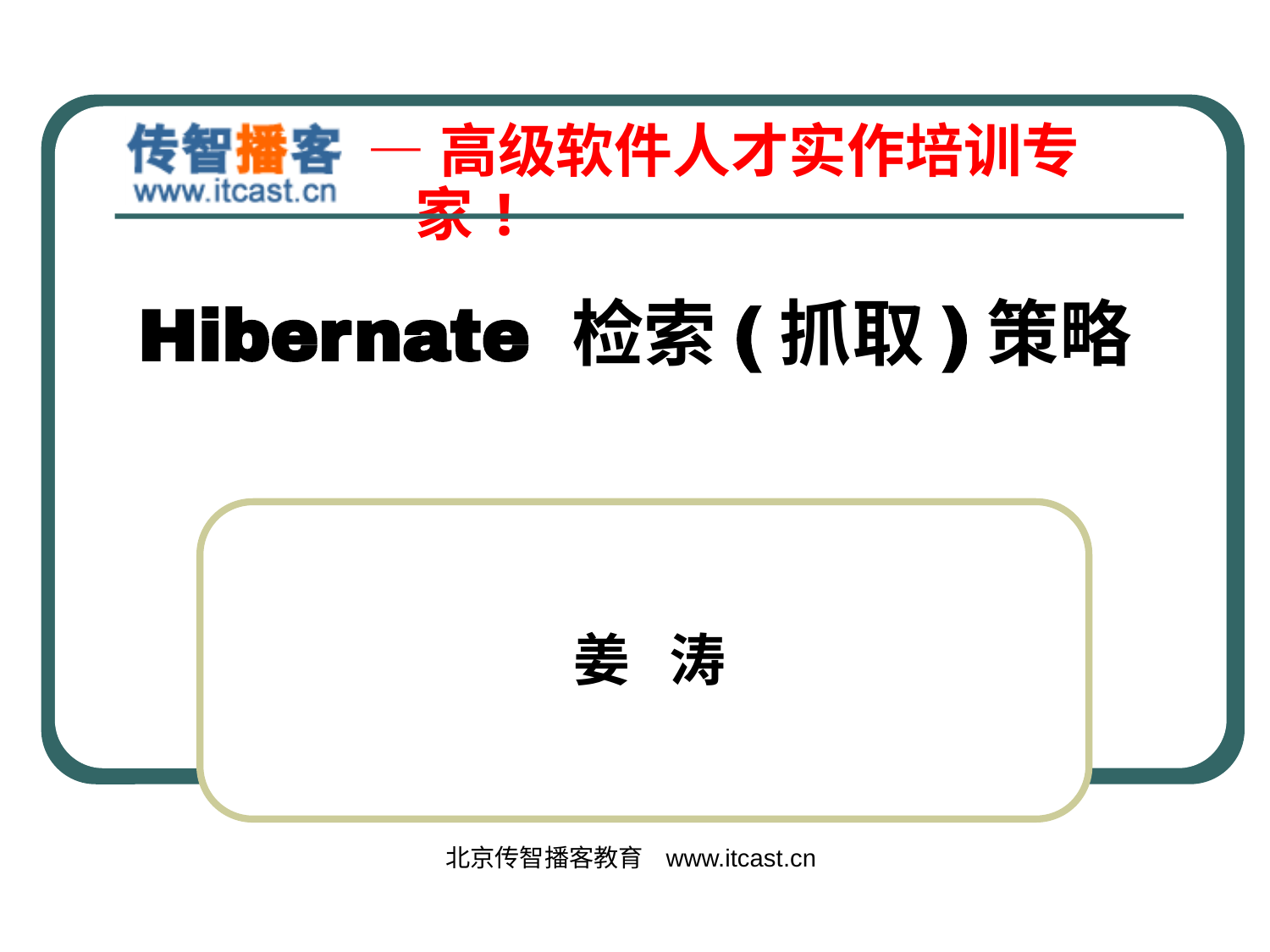

# Hibernate 检索(抓取)策略
姜   涛
北京传智播客教育   www.itcast.cn